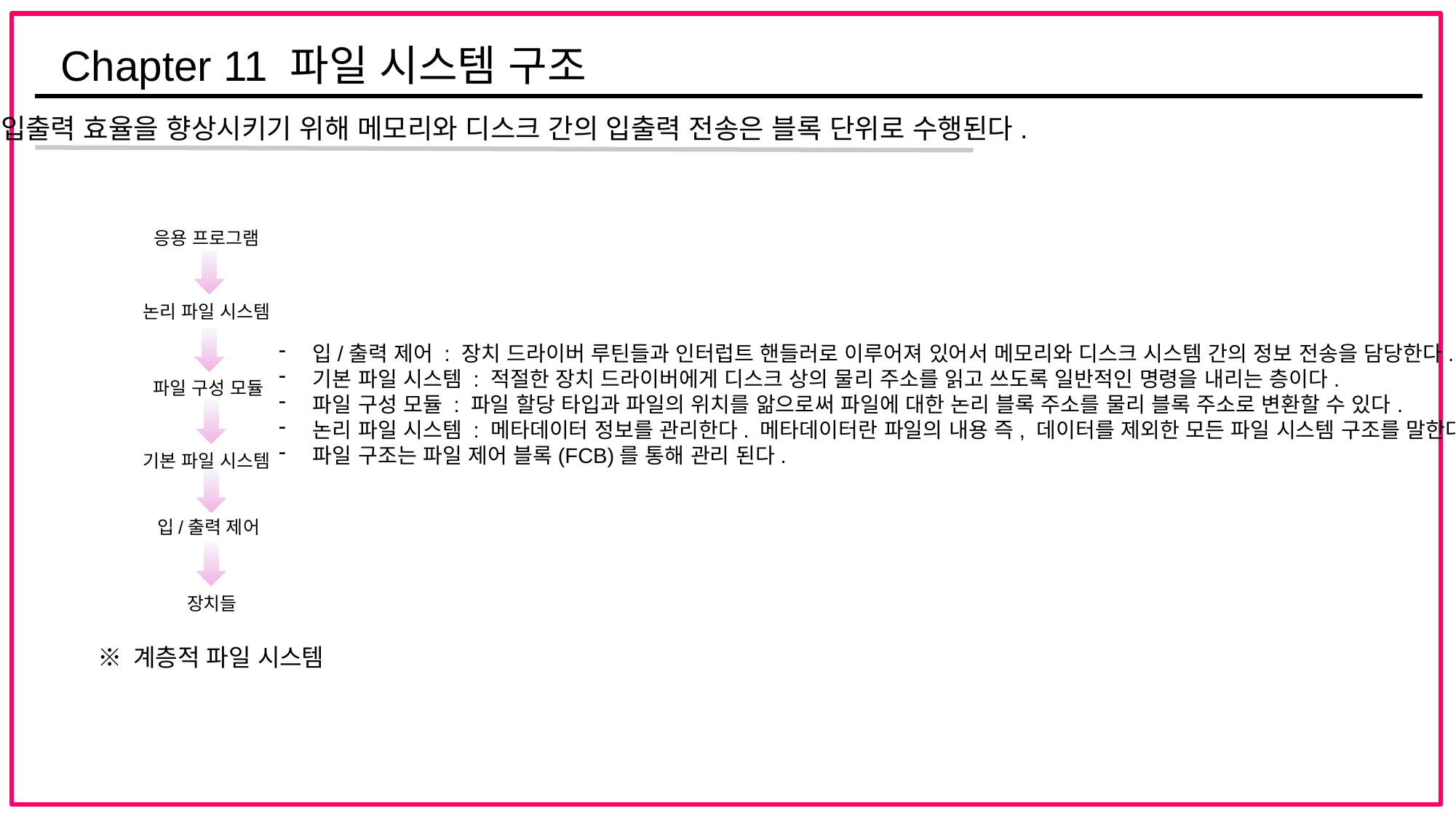

Chapter 11 파일 시스템 구조
입출력 효율을 향상시키기 위해 메모리와 디스크 간의 입출력 전송은 블록 단위로 수행된다.
응용 프로그램

논리 파일 시스템

파일 구성 모듈

기본 파일 시스템

입/출력 제어

장치들
입/출력 제어 : 장치 드라이버 루틴들과 인터럽트 핸들러로 이루어져 있어서 메모리와 디스크 시스템 간의 정보 전송을 담당한다.
기본 파일 시스템 : 적절한 장치 드라이버에게 디스크 상의 물리 주소를 읽고 쓰도록 일반적인 명령을 내리는 층이다.
파일 구성 모듈 : 파일 할당 타입과 파일의 위치를 앎으로써 파일에 대한 논리 블록 주소를 물리 블록 주소로 변환할 수 있다.
논리 파일 시스템 : 메타데이터 정보를 관리한다. 메타데이터란 파일의 내용 즉, 데이터를 제외한 모든 파일 시스템 구조를 말한다.
파일 구조는 파일 제어 블록(FCB)를 통해 관리 된다.
※ 계층적 파일 시스템